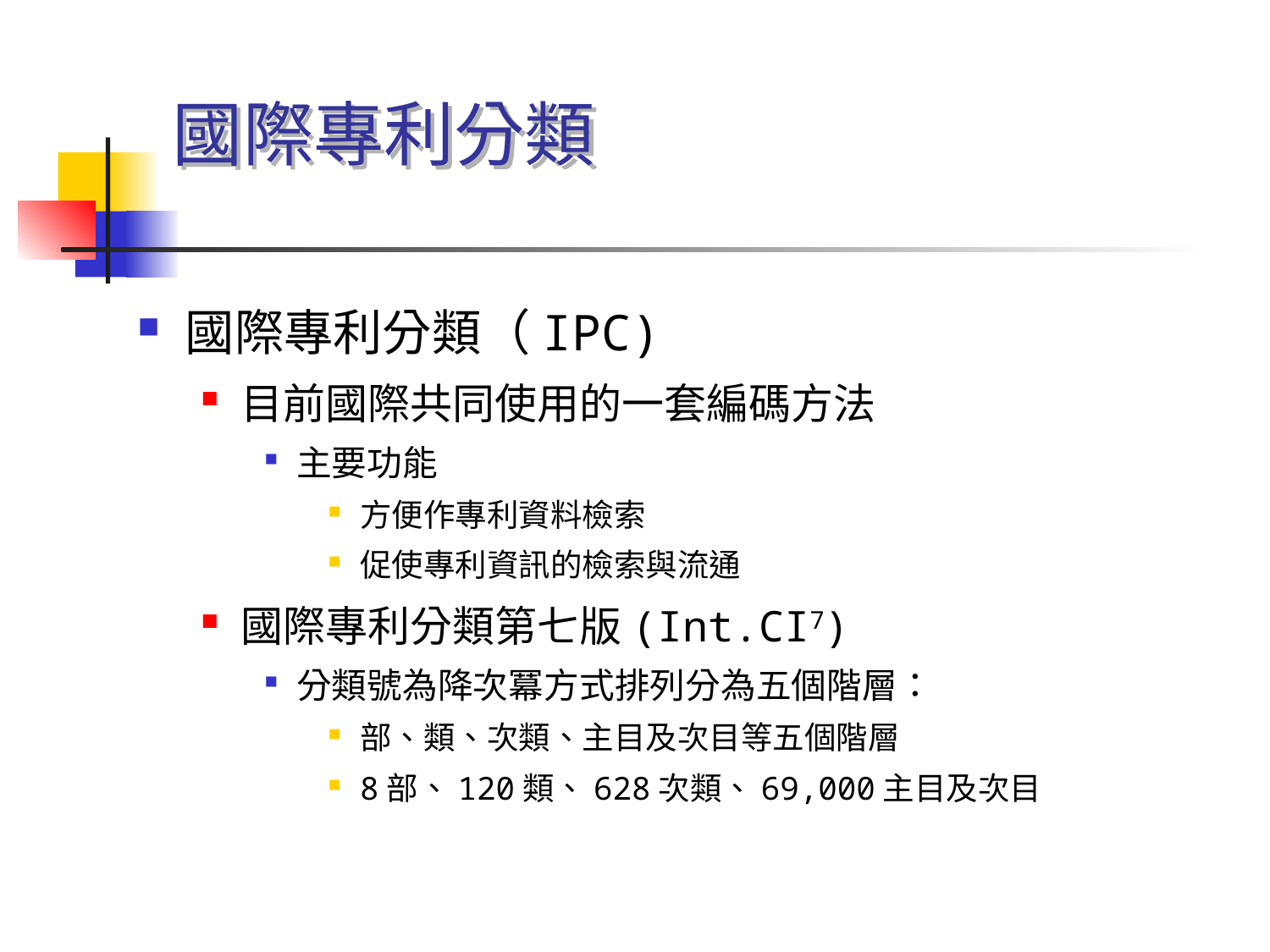

# 國際專利分類
國際專利分類（IPC)
目前國際共同使用的一套編碼方法
主要功能
方便作專利資料檢索
促使專利資訊的檢索與流通
國際專利分類第七版(Int.CI7)
分類號為降次冪方式排列分為五個階層：
部、類、次類、主目及次目等五個階層
8部、120類、628次類、69,000主目及次目